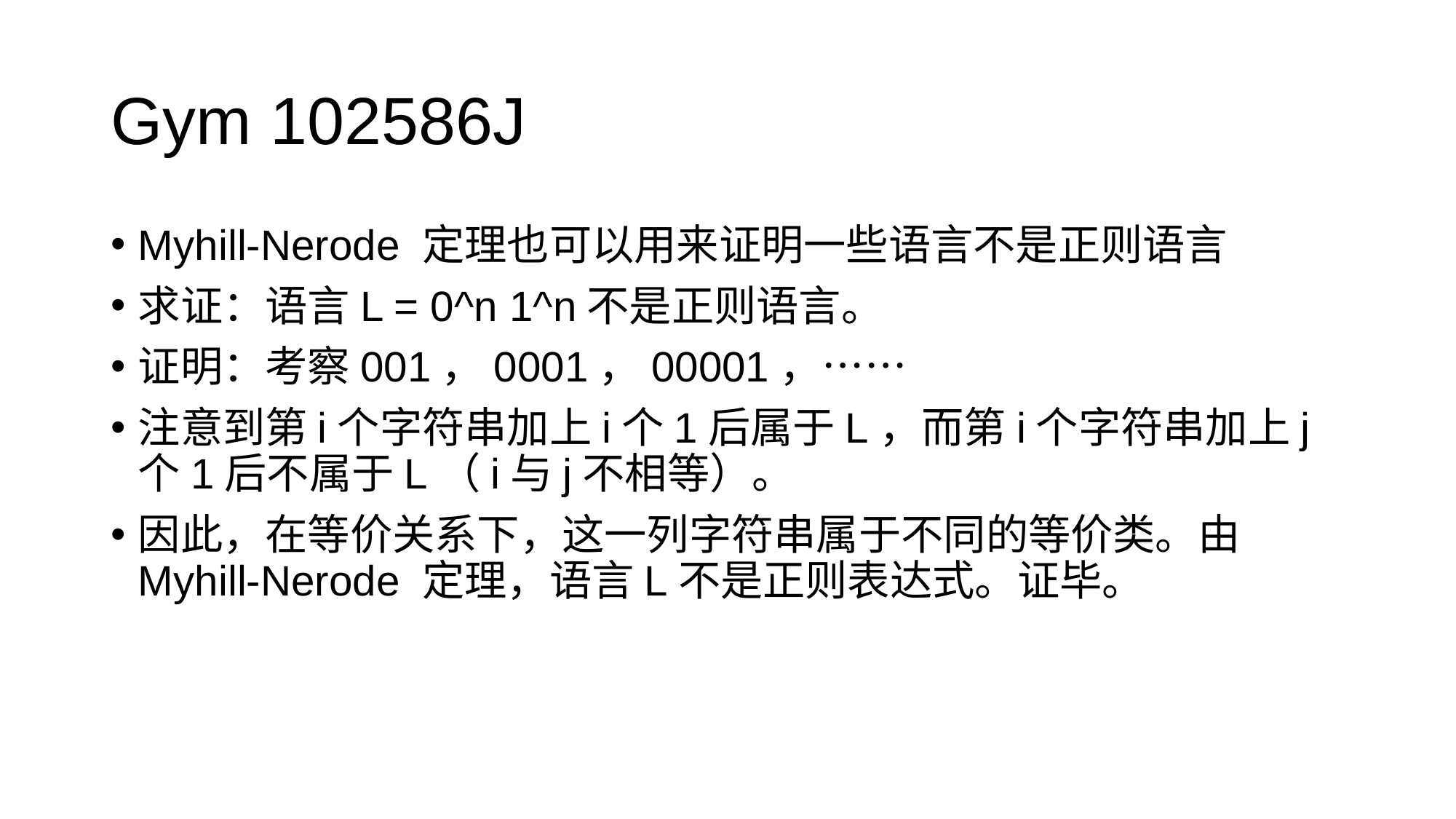

# Gym 102586J
Myhill-Nerode 定理也可以用来证明一些语言不是正则语言
求证：语言L = 0^n 1^n不是正则语言。
证明：考察001，0001，00001，……
注意到第i个字符串加上i个1后属于L，而第i个字符串加上j个1后不属于L（i与j不相等）。
因此，在等价关系下，这一列字符串属于不同的等价类。由Myhill-Nerode 定理，语言L不是正则表达式。证毕。